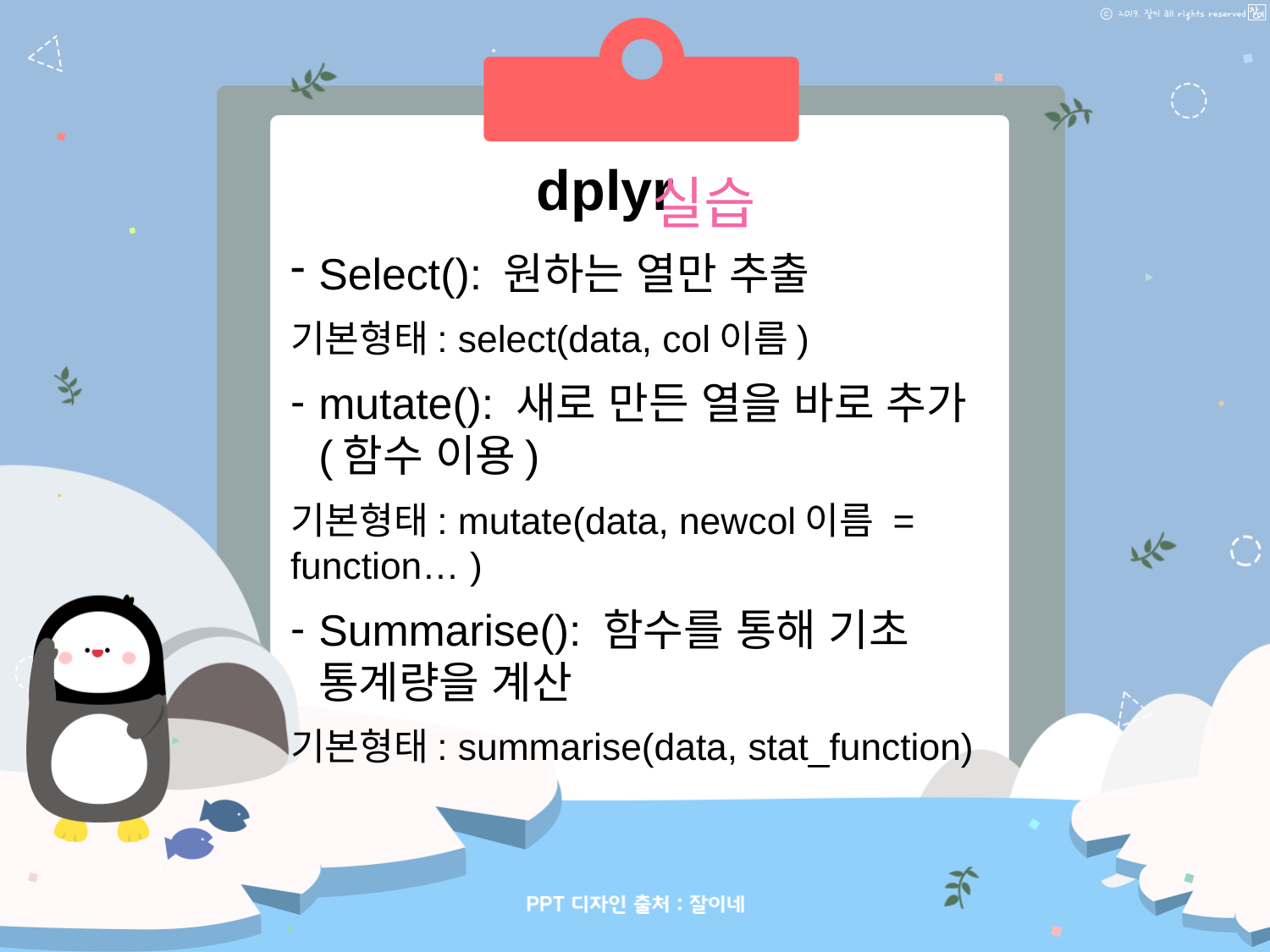

실습
dplyr
Select(): 원하는 열만 추출
기본형태: select(data, col이름)
mutate(): 새로 만든 열을 바로 추가 (함수 이용)
기본형태: mutate(data, newcol이름 = function… )
Summarise(): 함수를 통해 기초 통계량을 계산
기본형태: summarise(data, stat_function)